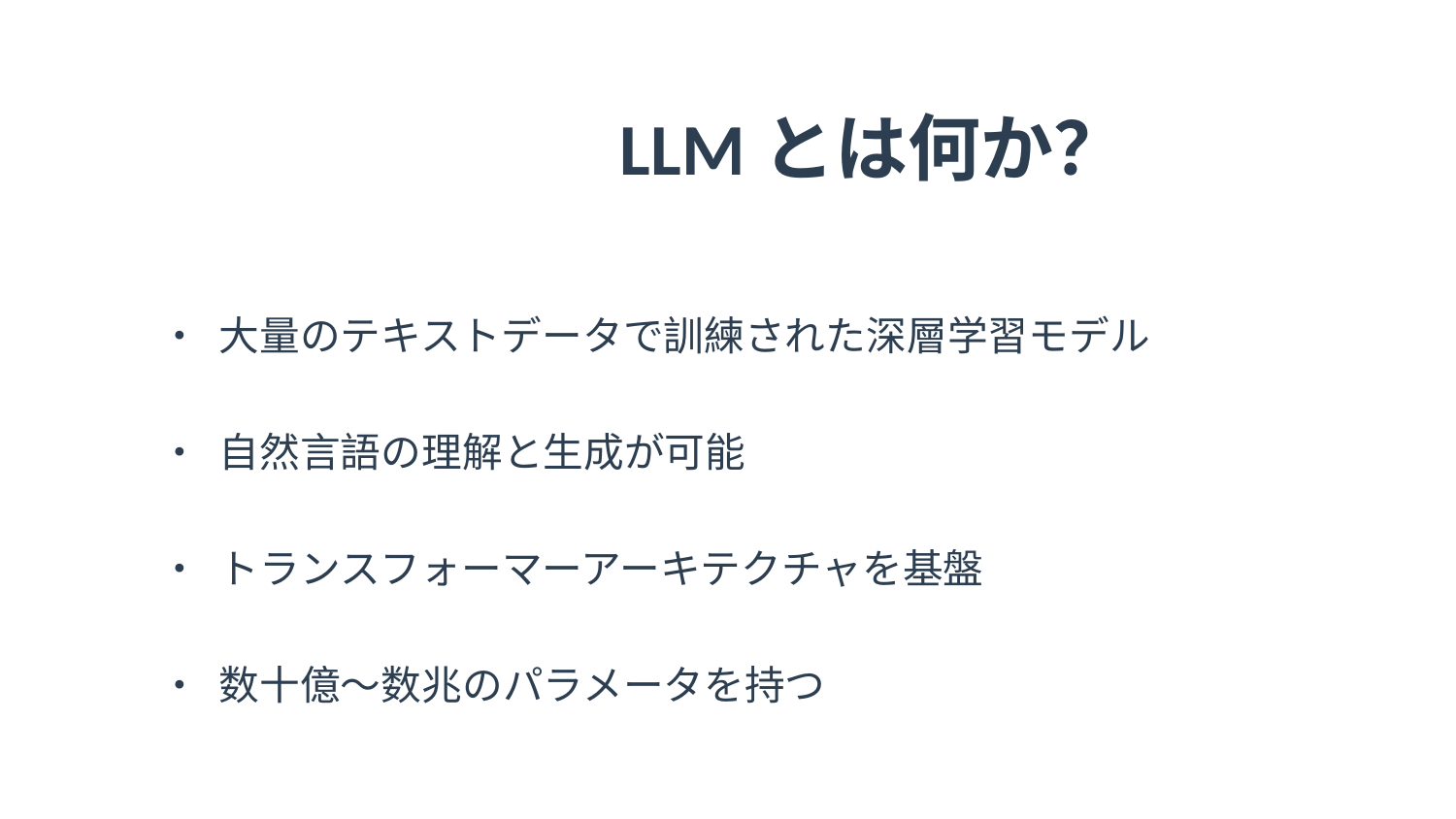

LLMとは何か？
• 大量のテキストデータで訓練された深層学習モデル
• 自然言語の理解と生成が可能
• トランスフォーマーアーキテクチャを基盤
• 数十億〜数兆のパラメータを持つ